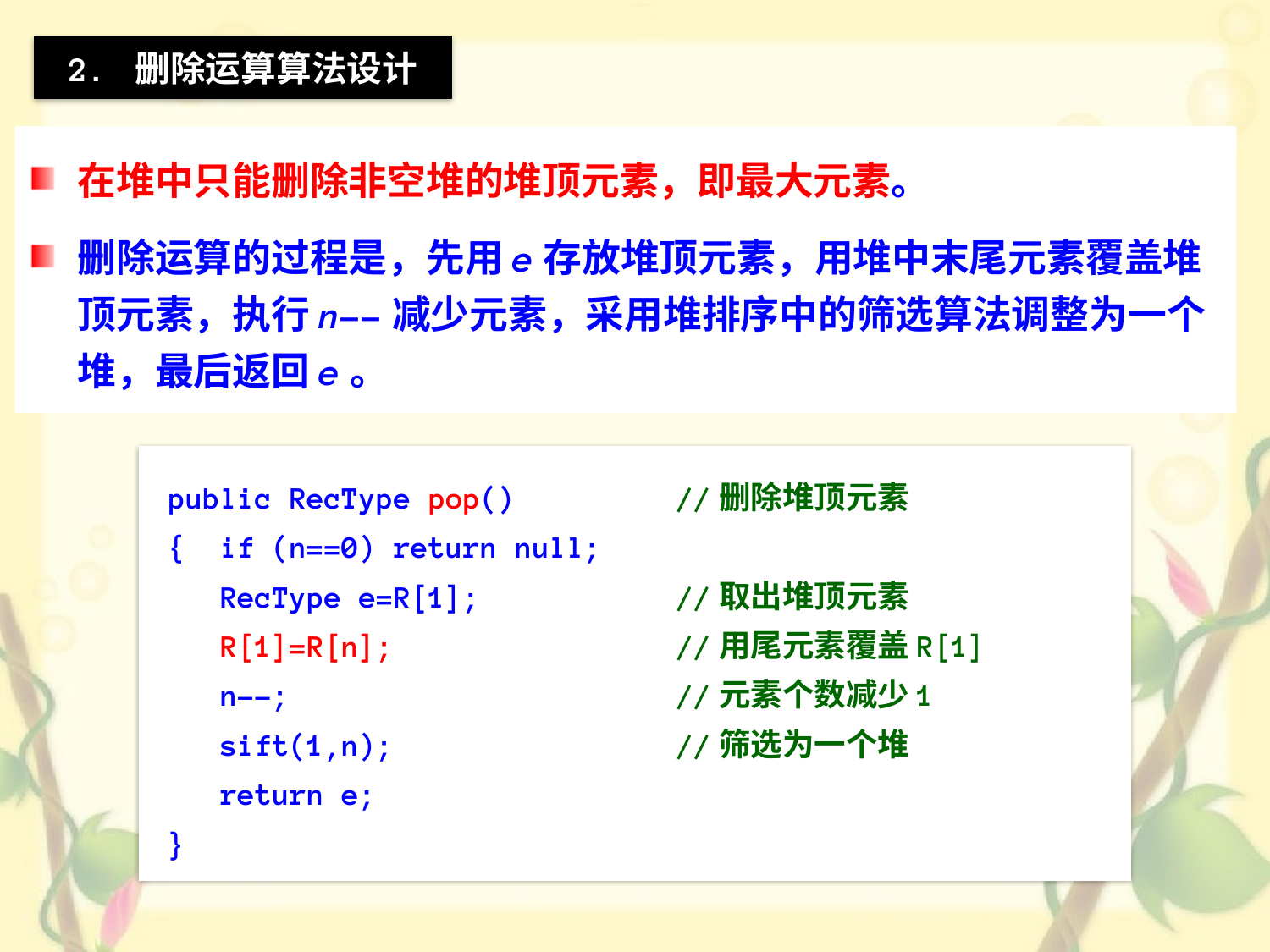

2. 删除运算算法设计
在堆中只能删除非空堆的堆顶元素，即最大元素。
删除运算的过程是，先用e存放堆顶元素，用堆中末尾元素覆盖堆顶元素，执行n--减少元素，采用堆排序中的筛选算法调整为一个堆，最后返回e。
public RecType pop()		//删除堆顶元素
{  if (n==0) return null;
   RecType e=R[1];		//取出堆顶元素
   R[1]=R[n];			//用尾元素覆盖R[1]
   n--;				//元素个数减少1
   sift(1,n);			//筛选为一个堆
   return e;
}